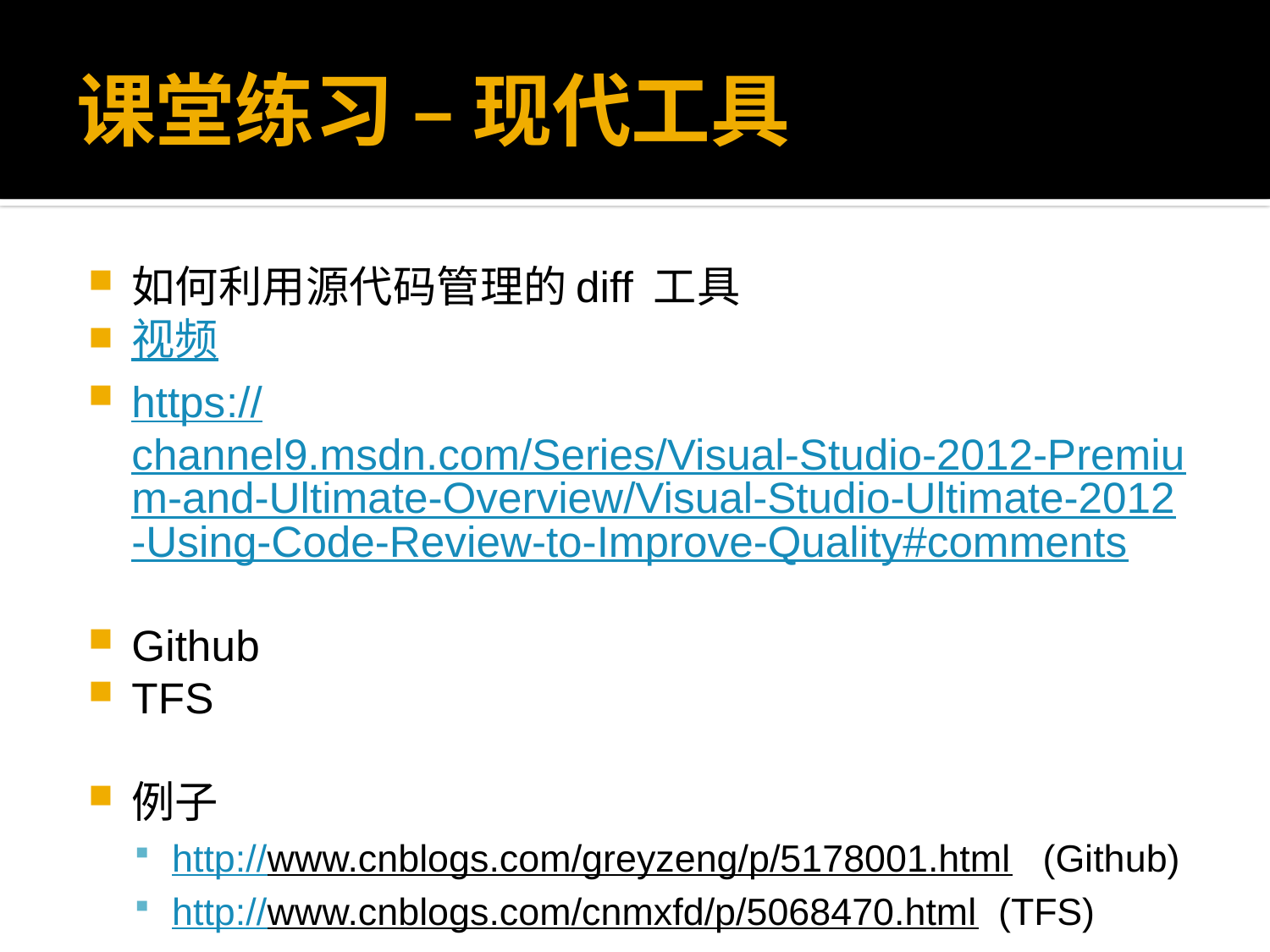

# 课堂练习 – 现代工具
如何利用源代码管理的diff 工具
视频
https://channel9.msdn.com/Series/Visual-Studio-2012-Premium-and-Ultimate-Overview/Visual-Studio-Ultimate-2012-Using-Code-Review-to-Improve-Quality#comments

Github
TFS

例子
http://www.cnblogs.com/greyzeng/p/5178001.html   (Github)
http://www.cnblogs.com/cnmxfd/p/5068470.html  (TFS)